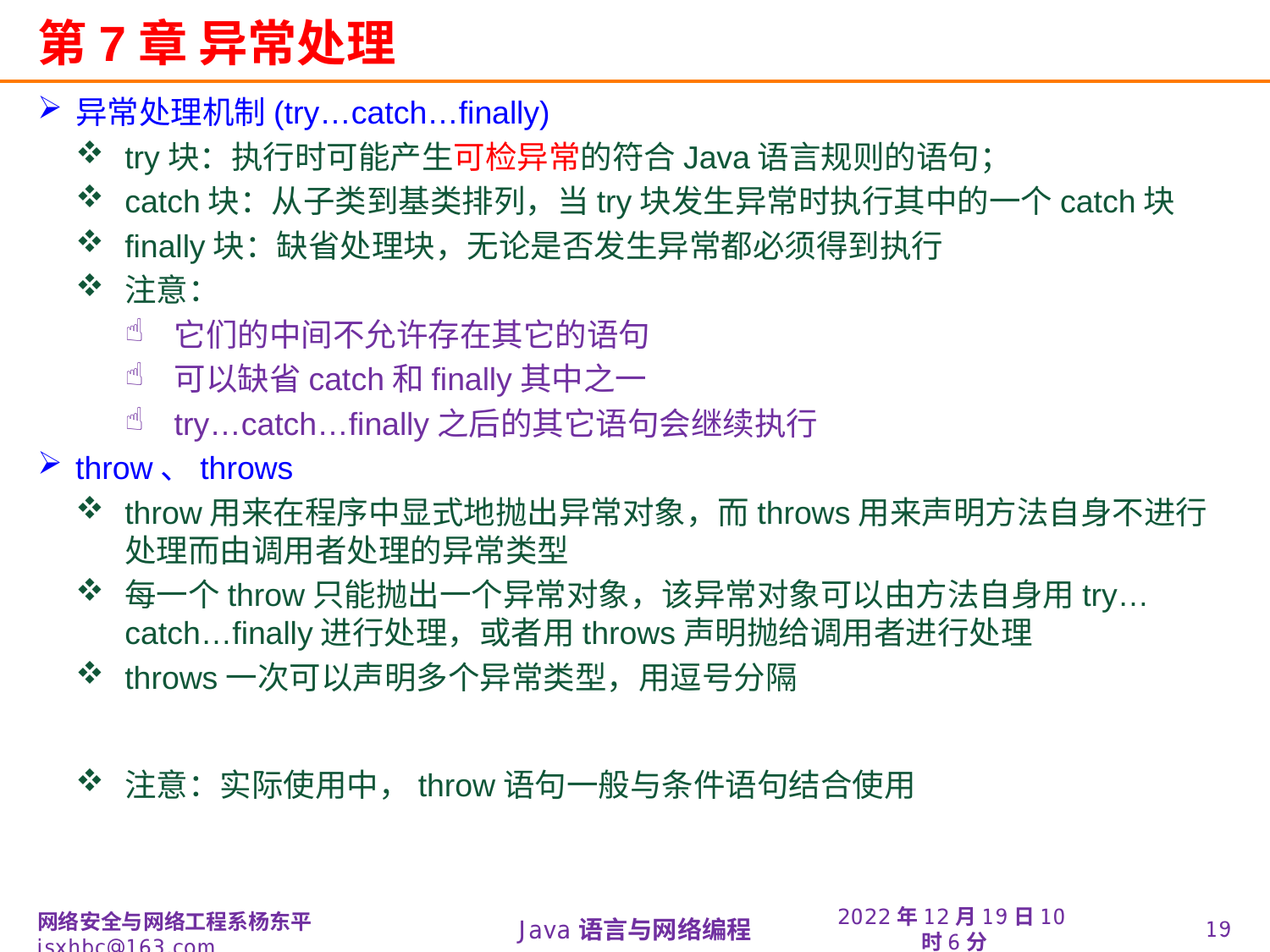

# 第7章 异常处理
异常处理机制(try…catch…finally)
try块：执行时可能产生可检异常的符合Java语言规则的语句；
catch块：从子类到基类排列，当try块发生异常时执行其中的一个catch块
finally块：缺省处理块，无论是否发生异常都必须得到执行
注意：
它们的中间不允许存在其它的语句
可以缺省catch和finally其中之一
try…catch…finally之后的其它语句会继续执行
throw、throws
throw用来在程序中显式地抛出异常对象，而throws用来声明方法自身不进行处理而由调用者处理的异常类型
每一个throw只能抛出一个异常对象，该异常对象可以由方法自身用try…catch…finally进行处理，或者用throws声明抛给调用者进行处理
throws一次可以声明多个异常类型，用逗号分隔

注意：实际使用中，throw语句一般与条件语句结合使用